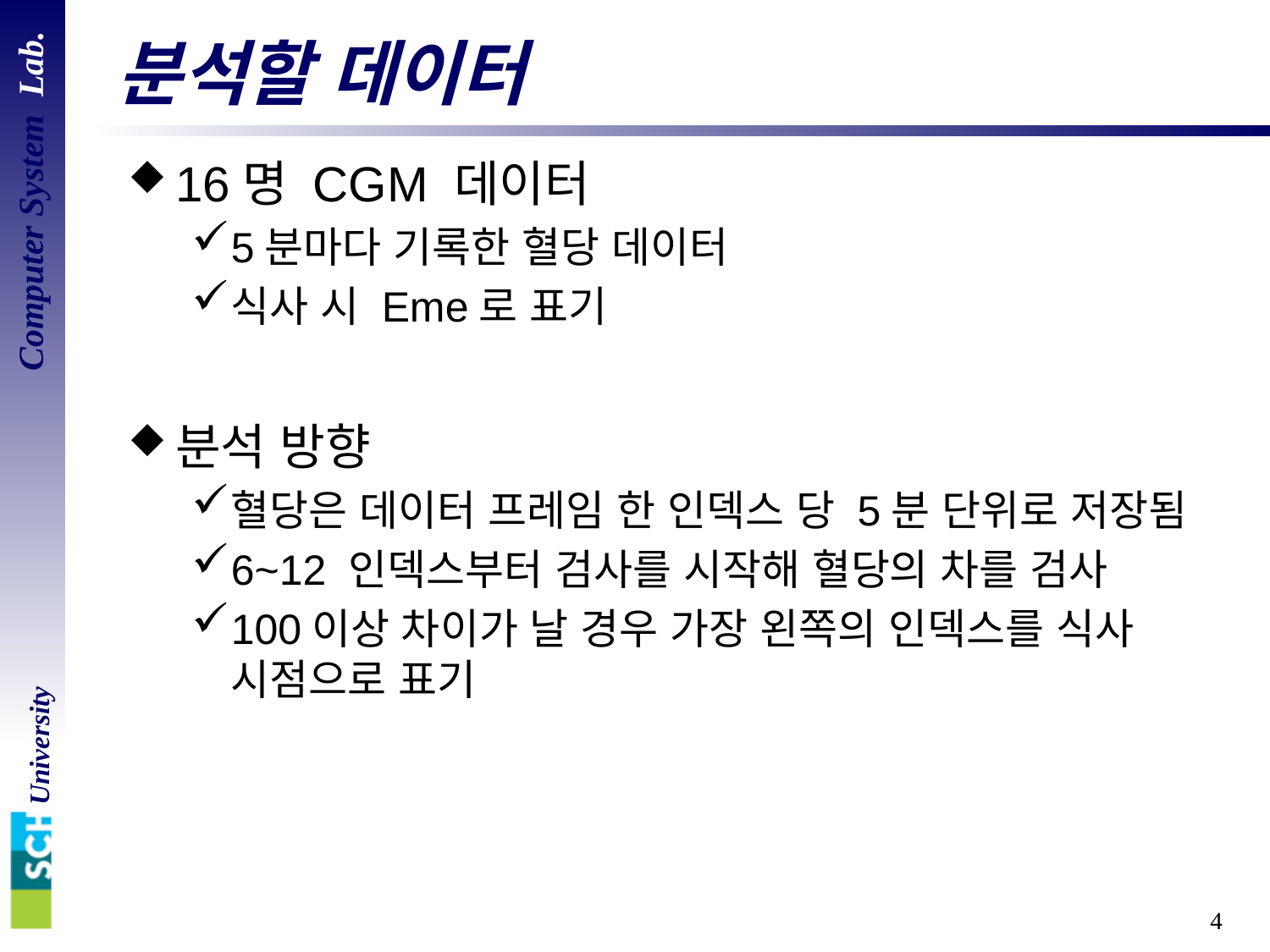

# 분석할 데이터
16명 CGM 데이터
5분마다 기록한 혈당 데이터
식사 시 Eme로 표기

분석 방향
혈당은 데이터 프레임 한 인덱스 당 5분 단위로 저장됨
6~12 인덱스부터 검사를 시작해 혈당의 차를 검사
100이상 차이가 날 경우 가장 왼쪽의 인덱스를 식사 시점으로 표기